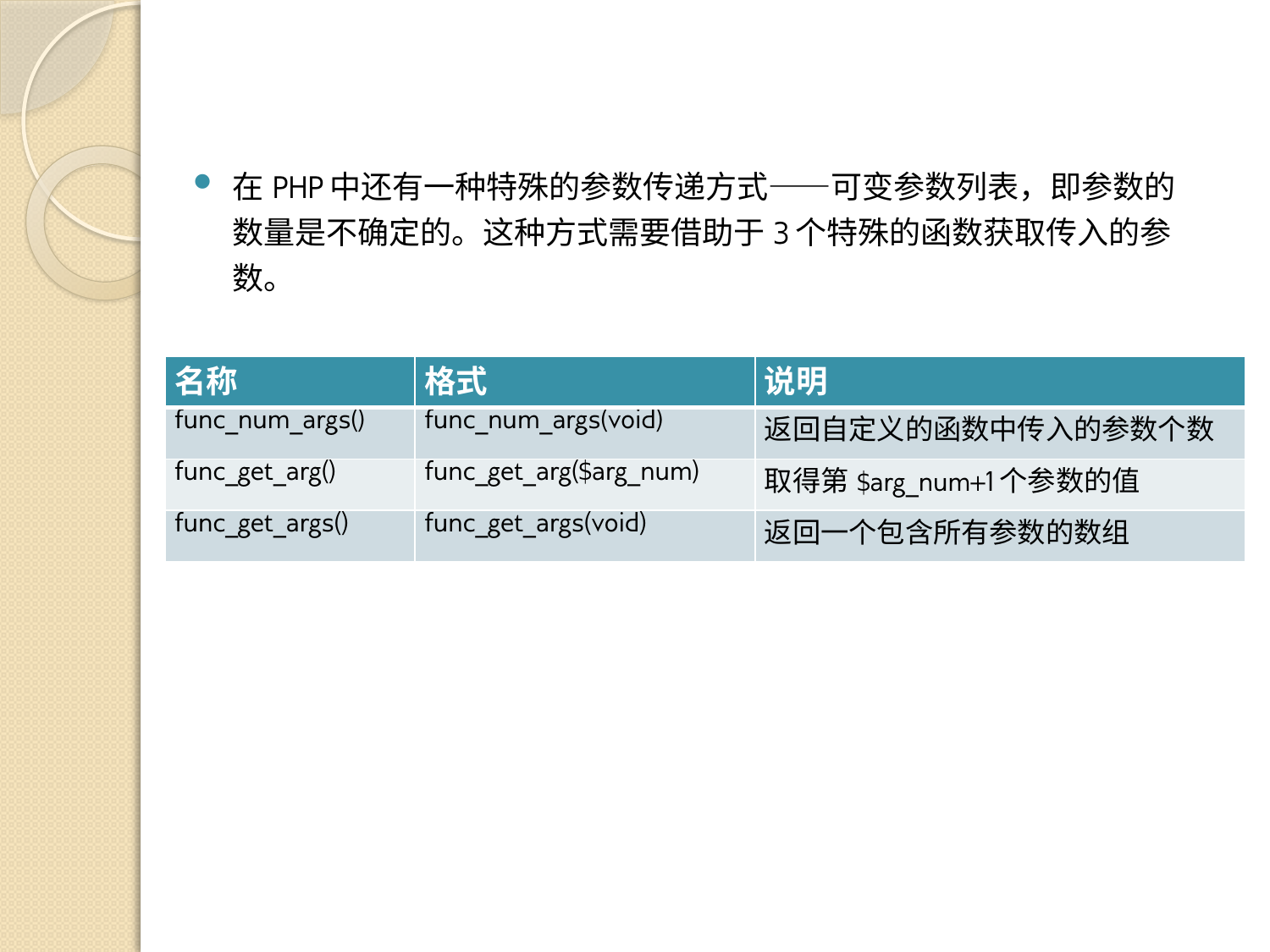

在PHP中还有一种特殊的参数传递方式——可变参数列表，即参数的数量是不确定的。这种方式需要借助于3个特殊的函数获取传入的参数。
| 名称 | 格式 | 说明 |
| --- | --- | --- |
| func\_num\_args() | func\_num\_args(void) | 返回自定义的函数中传入的参数个数 |
| func\_get\_arg() | func\_get\_arg($arg\_num) | 取得第$arg\_num+1个参数的值 |
| func\_get\_args() | func\_get\_args(void) | 返回一个包含所有参数的数组 |